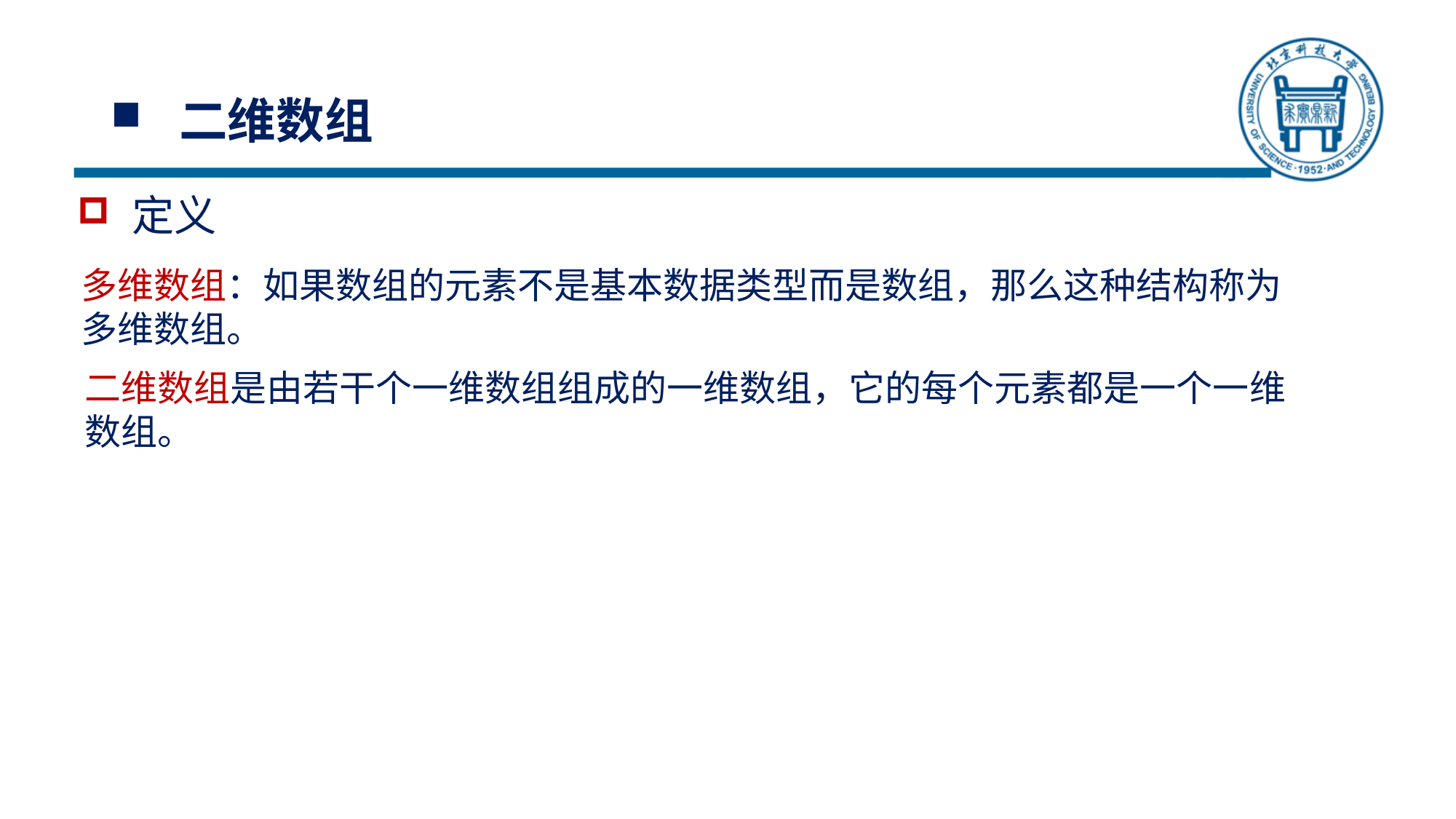

# 二维数组
定义
多维数组：如果数组的元素不是基本数据类型而是数组，那么这种结构称为多维数组。
二维数组是由若干个一维数组组成的一维数组，它的每个元素都是一个一维数组。